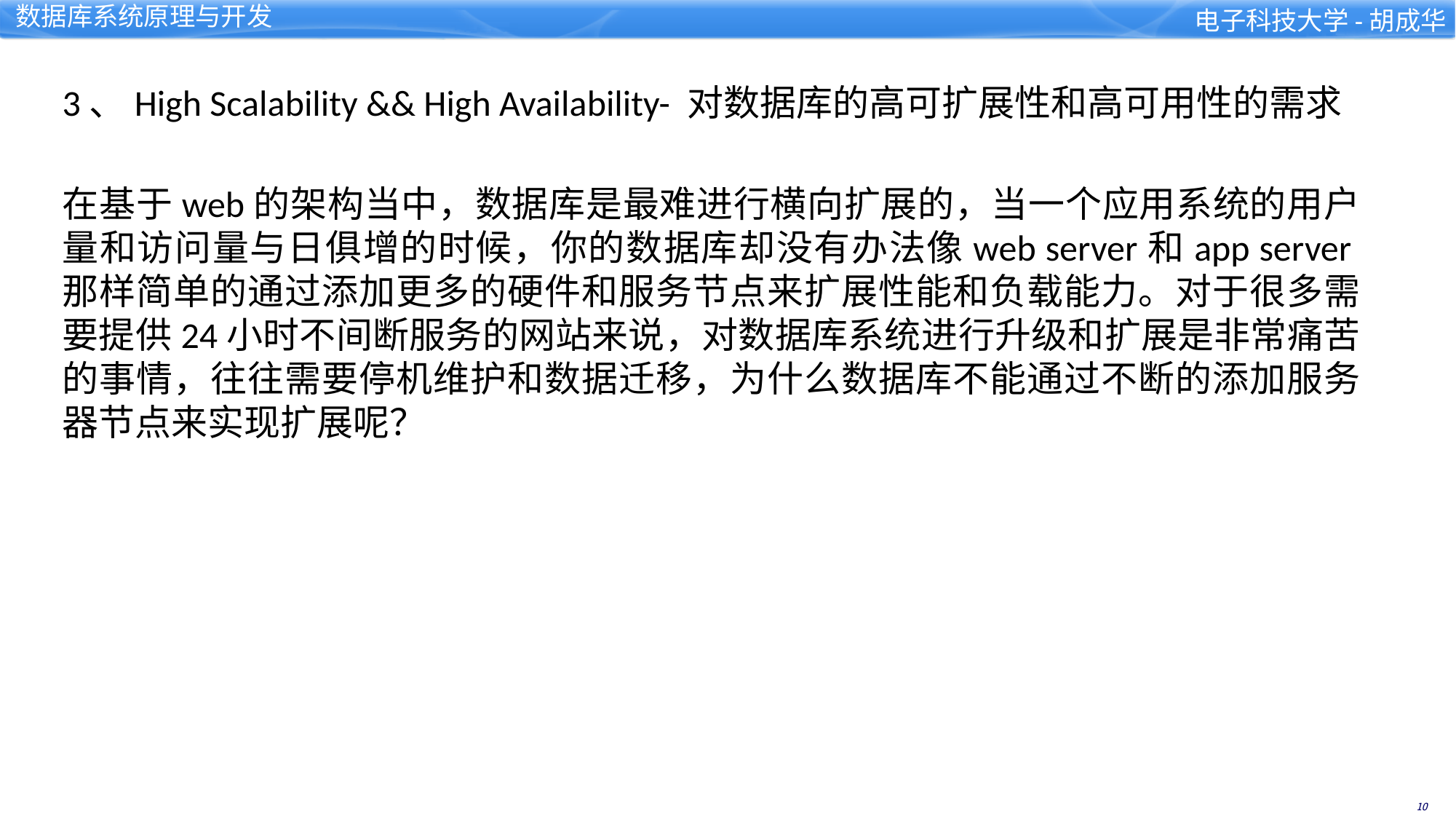

3、High Scalability && High Availability- 对数据库的高可扩展性和高可用性的需求

在基于web的架构当中，数据库是最难进行横向扩展的，当一个应用系统的用户量和访问量与日俱增的时候，你的数据库却没有办法像web server和app server那样简单的通过添加更多的硬件和服务节点来扩展性能和负载能力。对于很多需要提供24小时不间断服务的网站来说，对数据库系统进行升级和扩展是非常痛苦的事情，往往需要停机维护和数据迁移，为什么数据库不能通过不断的添加服务器节点来实现扩展呢？